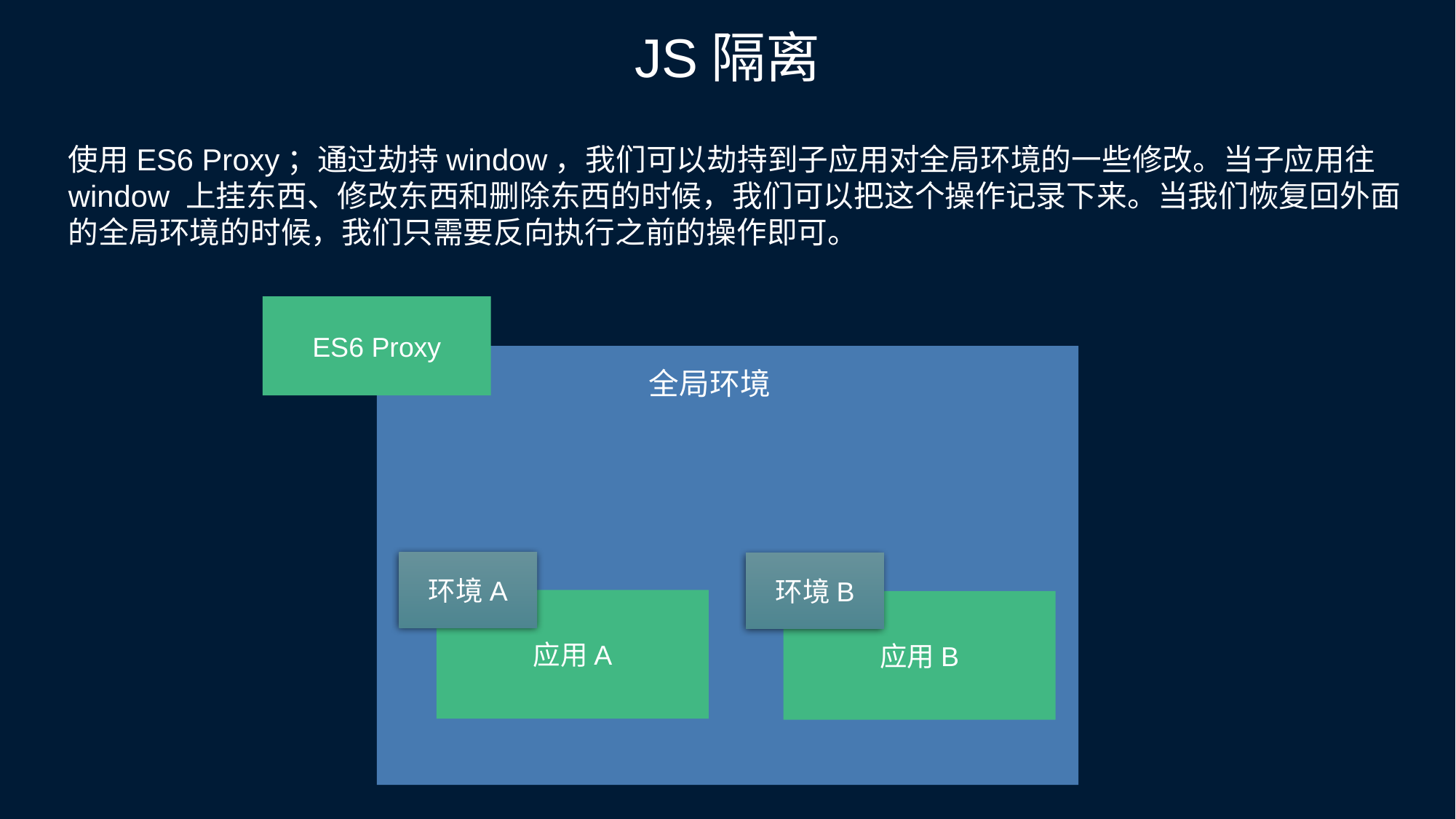

JS隔离
使用ES6 Proxy；通过劫持window，我们可以劫持到子应用对全局环境的一些修改。当子应用往 window 上挂东西、修改东西和删除东西的时候，我们可以把这个操作记录下来。当我们恢复回外面的全局环境的时候，我们只需要反向执行之前的操作即可。
ES6 Proxy

全局环境
环境A
环境B
应用A
应用B